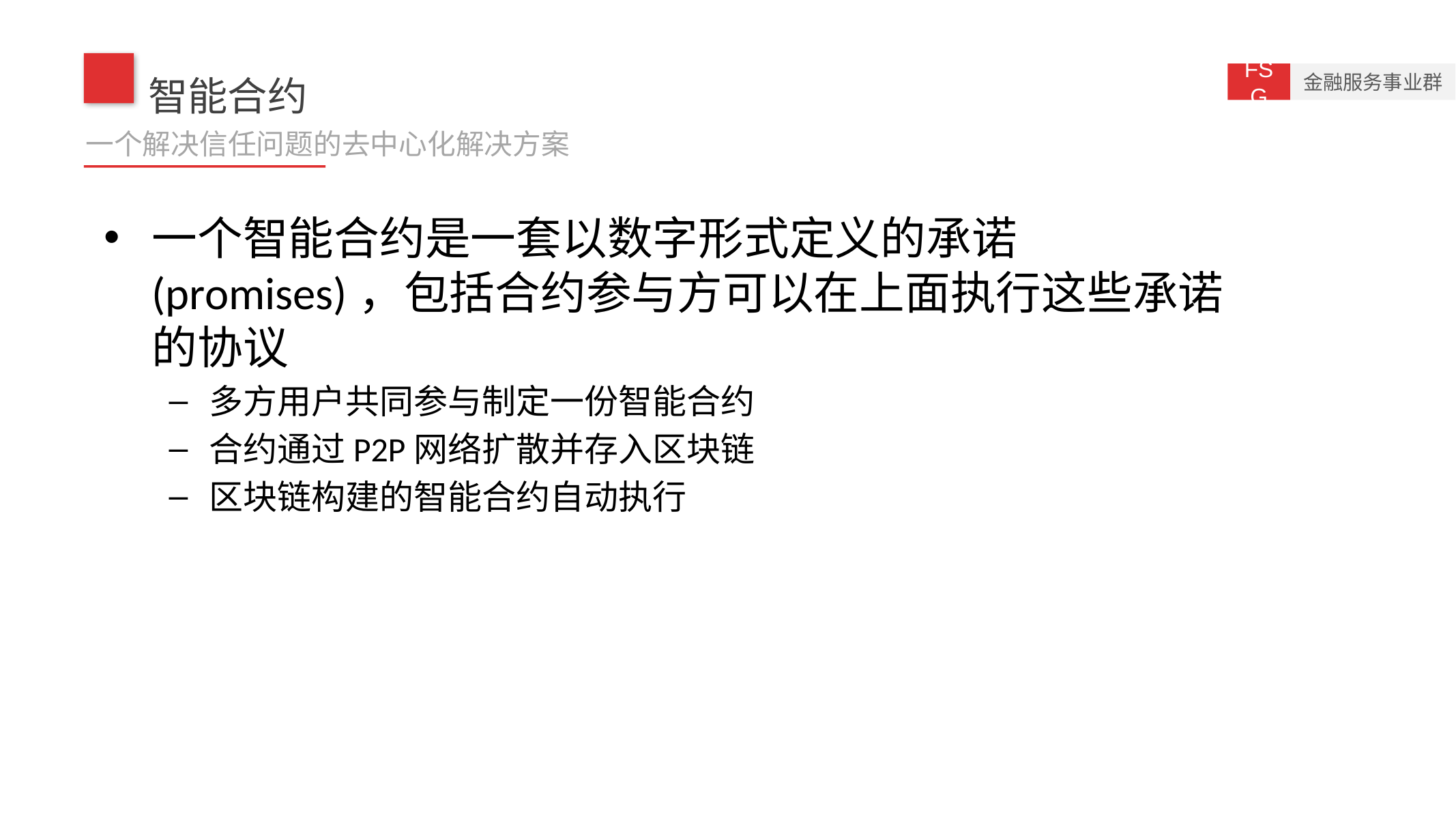

智能合约

一个解决信任问题的去中心化解决方案

一个智能合约是一套以数字形式定义的承诺(promises)，包括合约参与方可以在上面执行这些承诺的协议
多方用户共同参与制定一份智能合约
合约通过P2P网络扩散并存入区块链
区块链构建的智能合约自动执行